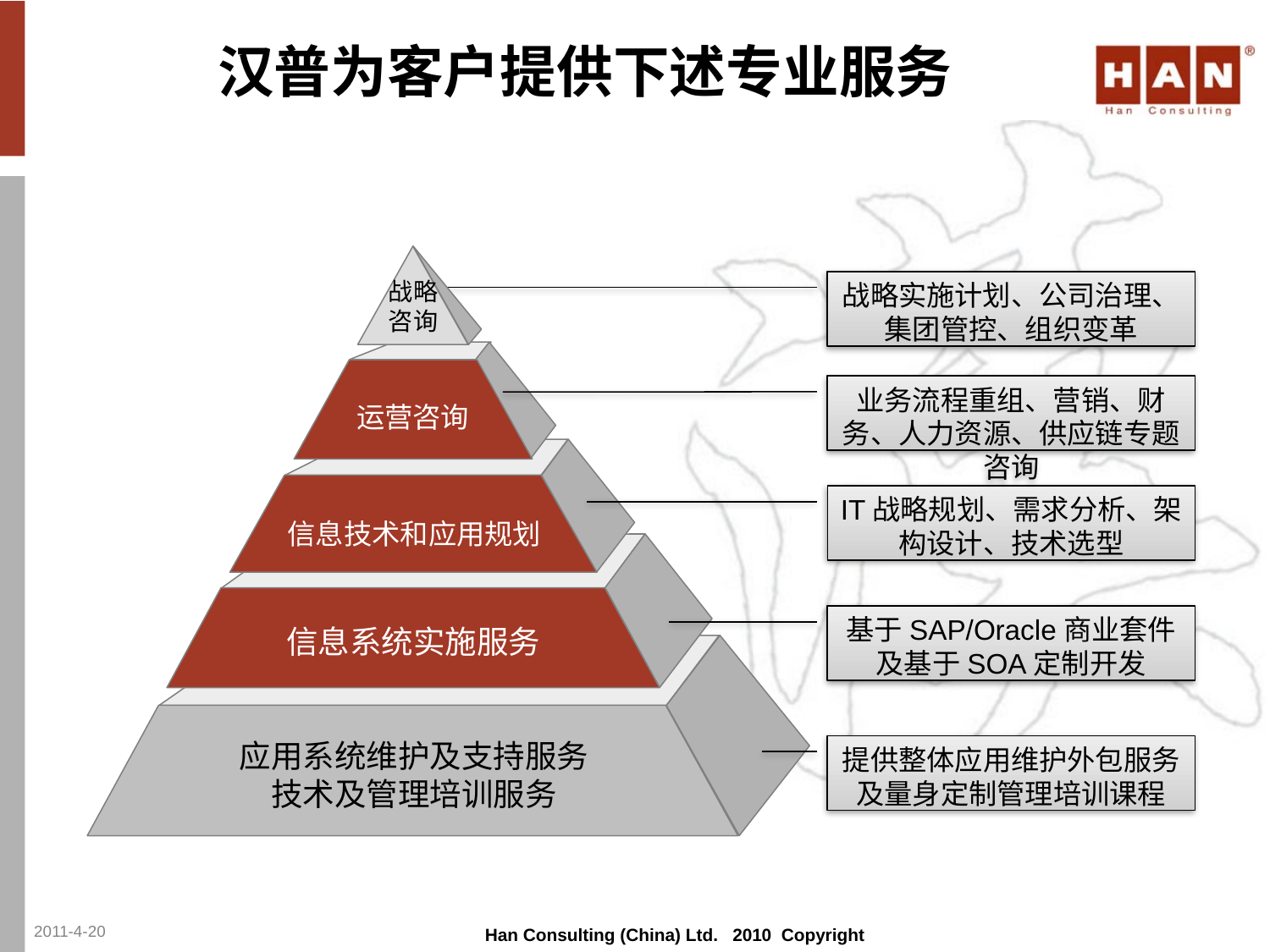

# 汉普为客户提供下述专业服务

战略咨询
战略实施计划、公司治理、集团管控、组织变革

业务流程重组、营销、财务、人力资源、供应链专题咨询
运营咨询

IT战略规划、需求分析、架构设计、技术选型
信息技术和应用规划

基于SAP/Oracle商业套件
及基于SOA定制开发
信息系统实施服务

应用系统维护及支持服务
技术及管理培训服务
提供整体应用维护外包服务及量身定制管理培训课程